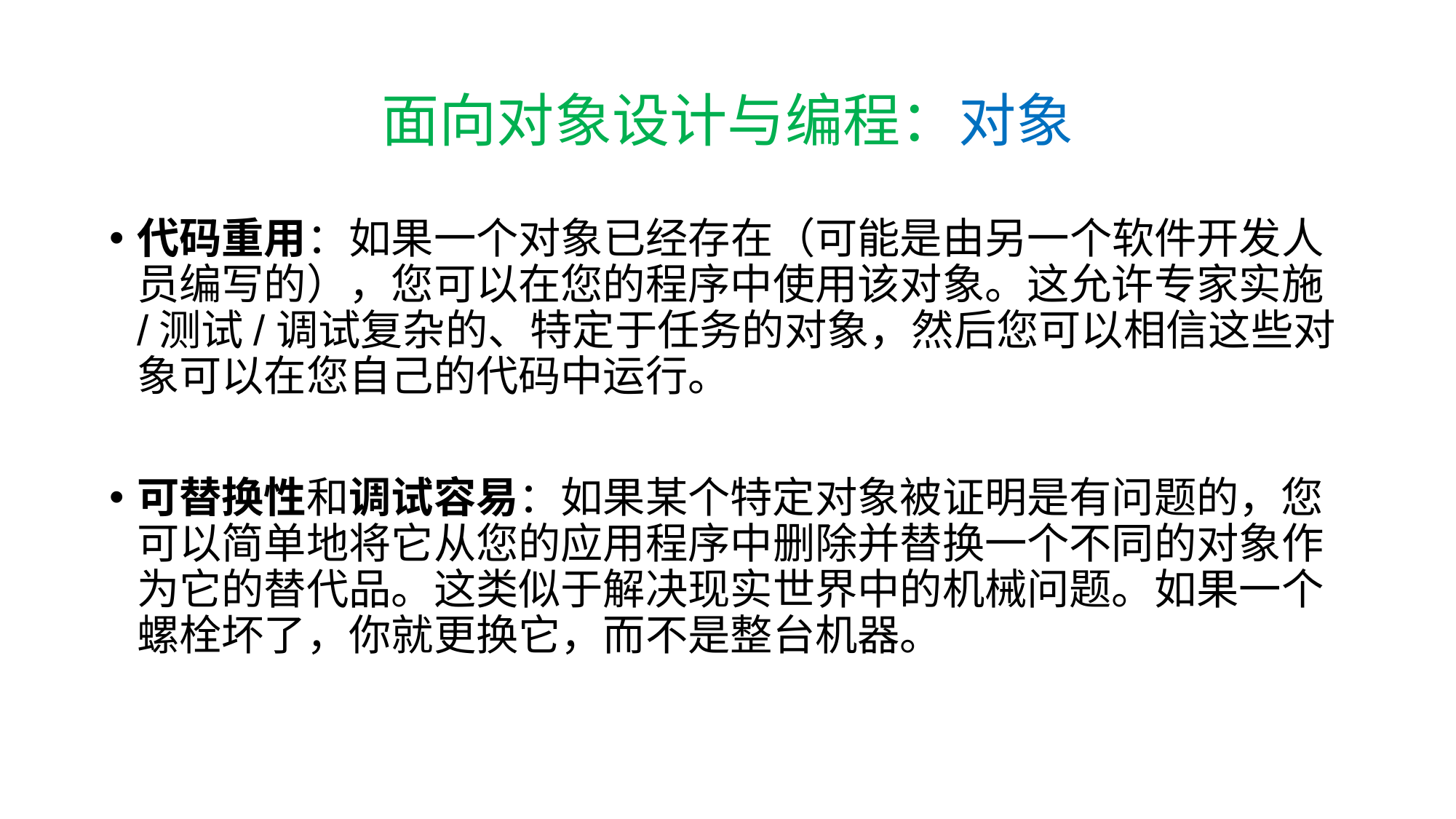

# 面向对象设计与编程：对象
代码重用：如果一个对象已经存在（可能是由另一个软件开发人员编写的），您可以在您的程序中使用该对象。这允许专家实施/测试/调试复杂的、特定于任务的对象，然后您可以相信这些对象可以在您自己的代码中运行。

可替换性和调试容易：如果某个特定对象被证明是有问题的，您可以简单地将它从您的应用程序中删除并替换一个不同的对象作为它的替代品。这类似于解决现实世界中的机械问题。如果一个螺栓坏了，你就更换它，而不是整台机器。